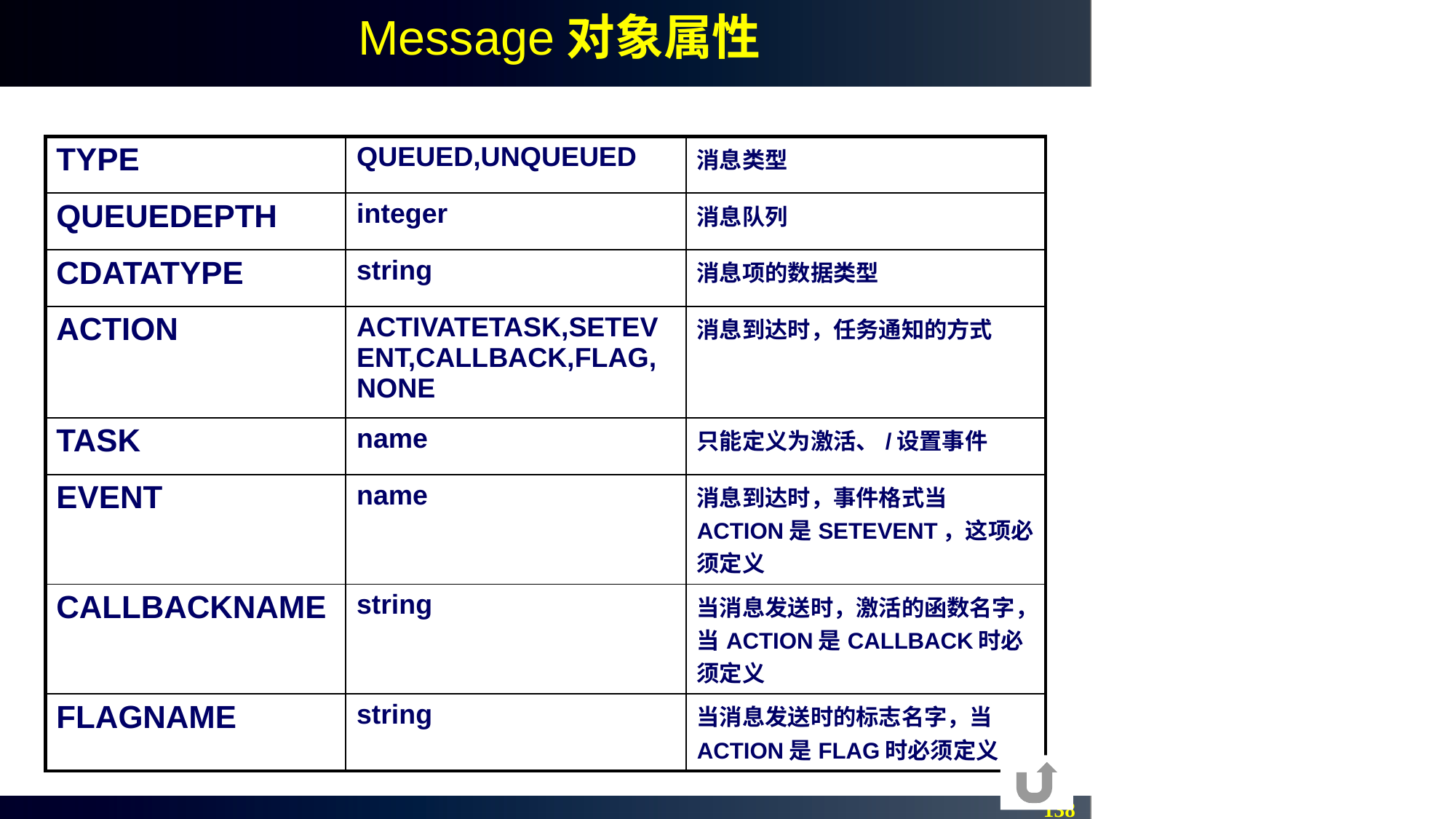

Message对象属性
| TYPE | QUEUED,UNQUEUED | 消息类型 |
| --- | --- | --- |
| QUEUEDEPTH | integer | 消息队列 |
| CDATATYPE | string | 消息项的数据类型 |
| ACTION | ACTIVATETASK,SETEVENT,CALLBACK,FLAG,NONE | 消息到达时，任务通知的方式 |
| TASK | name | 只能定义为激活、/设置事件 |
| EVENT | name | 消息到达时，事件格式当ACTION是SETEVENT，这项必须定义 |
| CALLBACKNAME | string | 当消息发送时，激活的函数名字，当ACTION是CALLBACK时必须定义 |
| FLAGNAME | string | 当消息发送时的标志名字，当ACTION是FLAG时必须定义 |